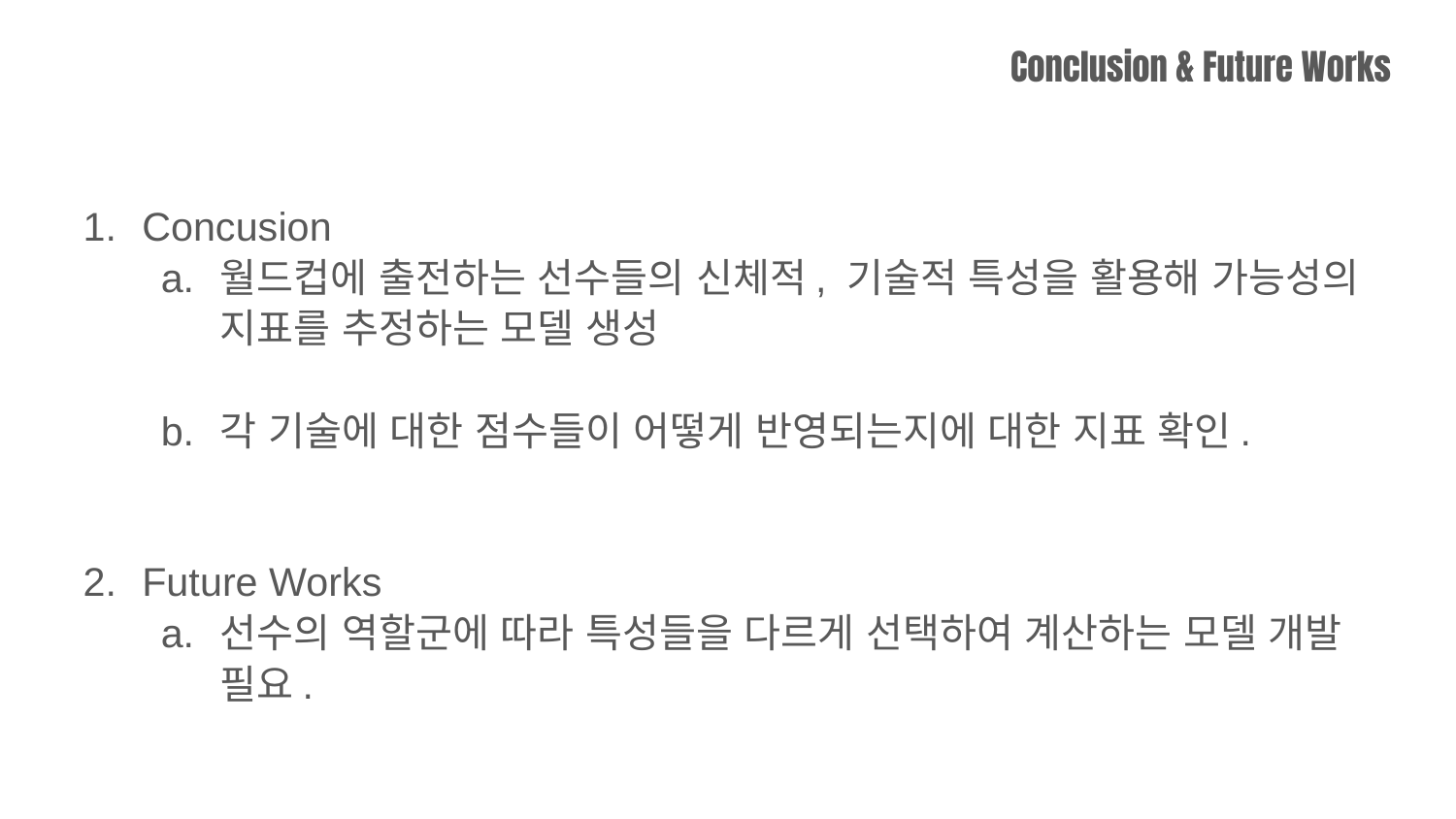

# Conclusion & Future Works
Concusion
월드컵에 출전하는 선수들의 신체적, 기술적 특성을 활용해 가능성의 지표를 추정하는 모델 생성
각 기술에 대한 점수들이 어떻게 반영되는지에 대한 지표 확인.

Future Works
선수의 역할군에 따라 특성들을 다르게 선택하여 계산하는 모델 개발 필요.